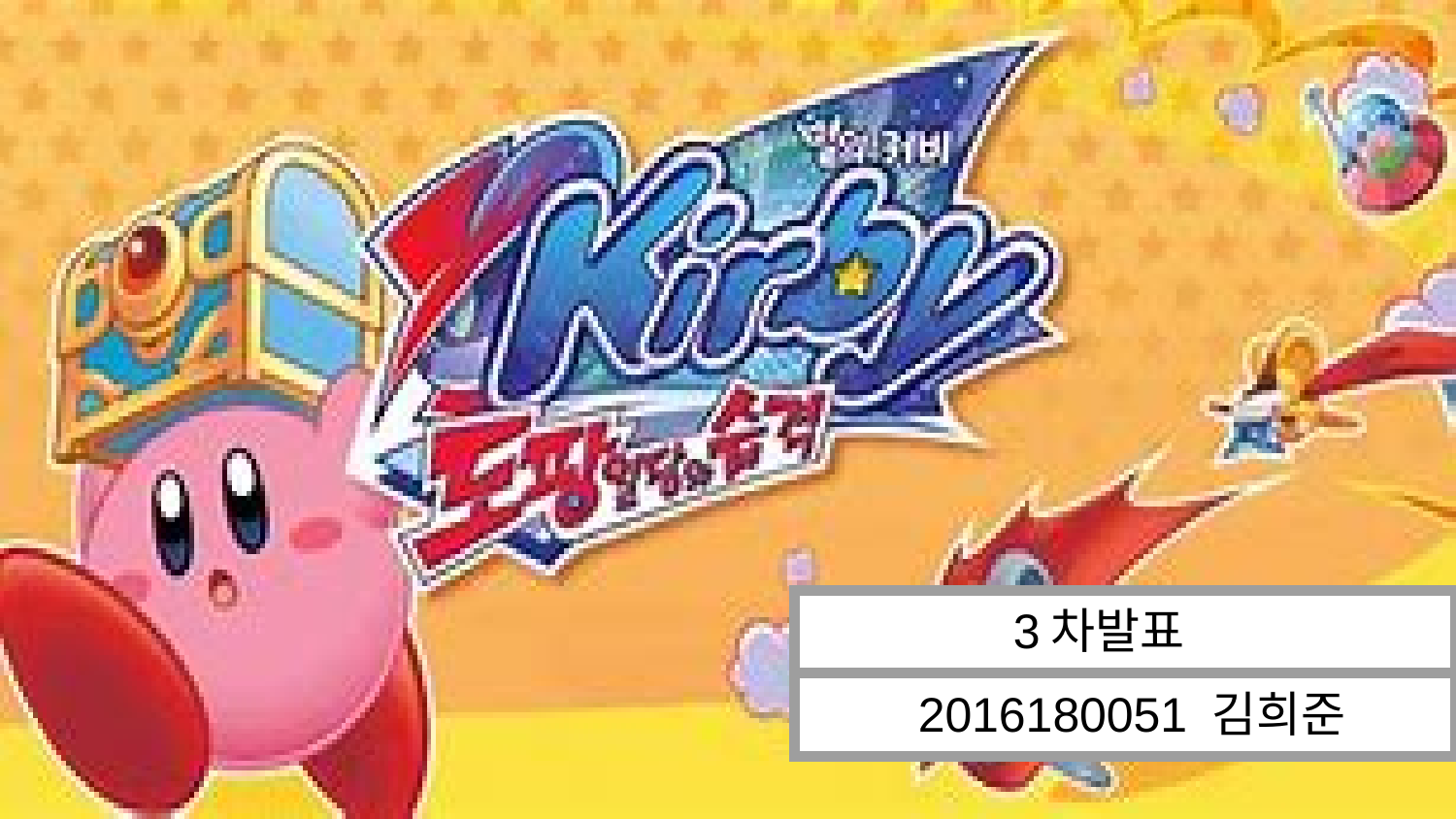

| 3차발표 |
| --- |
| 2016180051 김희준 |